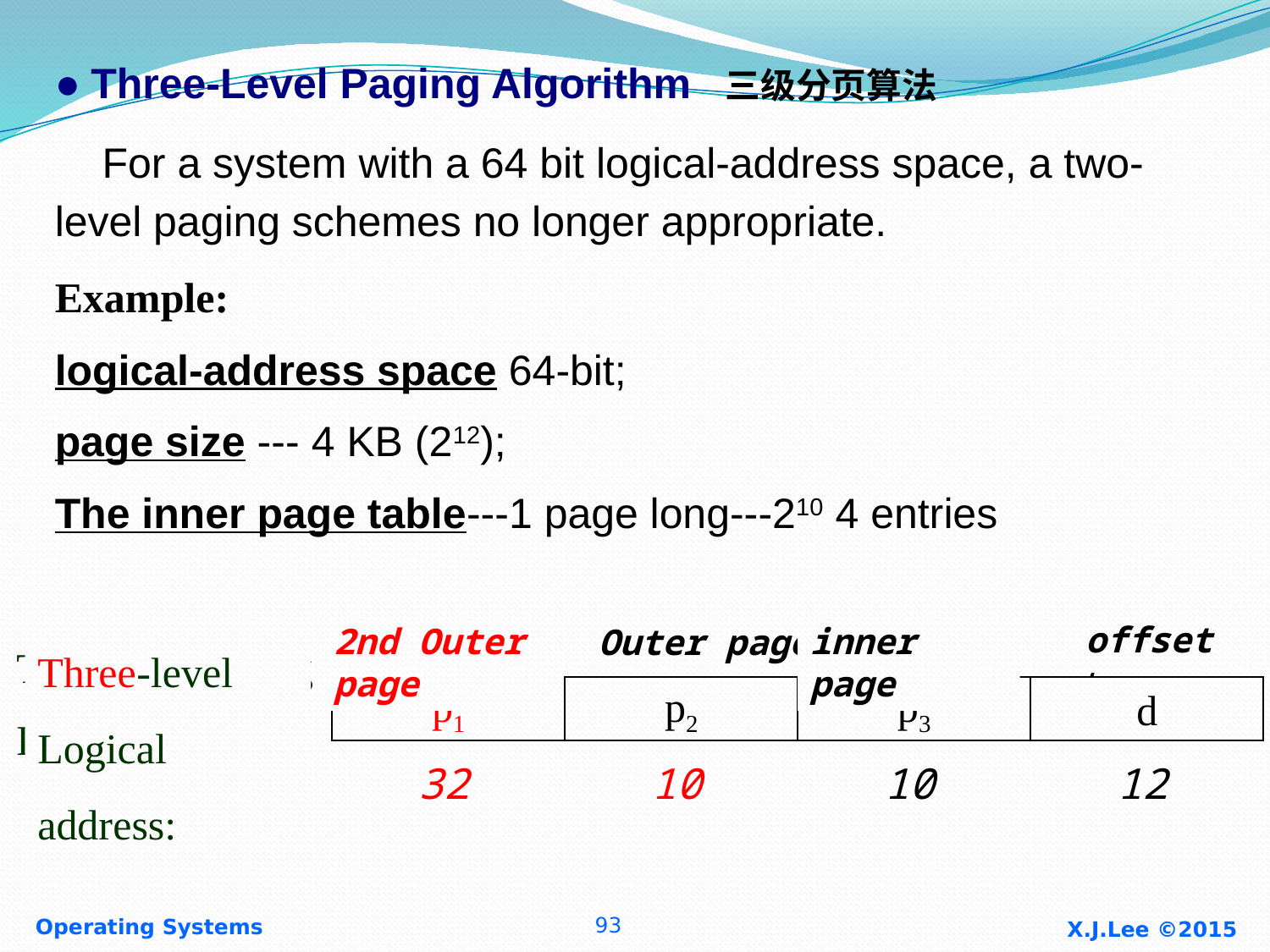

● Three-Level Paging Algorithm  三级分页算法
    For a system with a 64 bit logical-address space, a two-level paging schemes no longer appropriate.
Example:
logical-address space 64-bit;
page size --- 4 KB (212);
The inner page table---1 page long---210 4 entries
Outer page
Inner page
offset
Two-level paging
Logical adress:
p1
p2
d
42
10
12
offset
Three-level Logical address:
2nd Outer page
Outer page
inner page
p1
p2
p3
d
32
10
10
12
Operating Systems
X.J.Lee ©2015
93